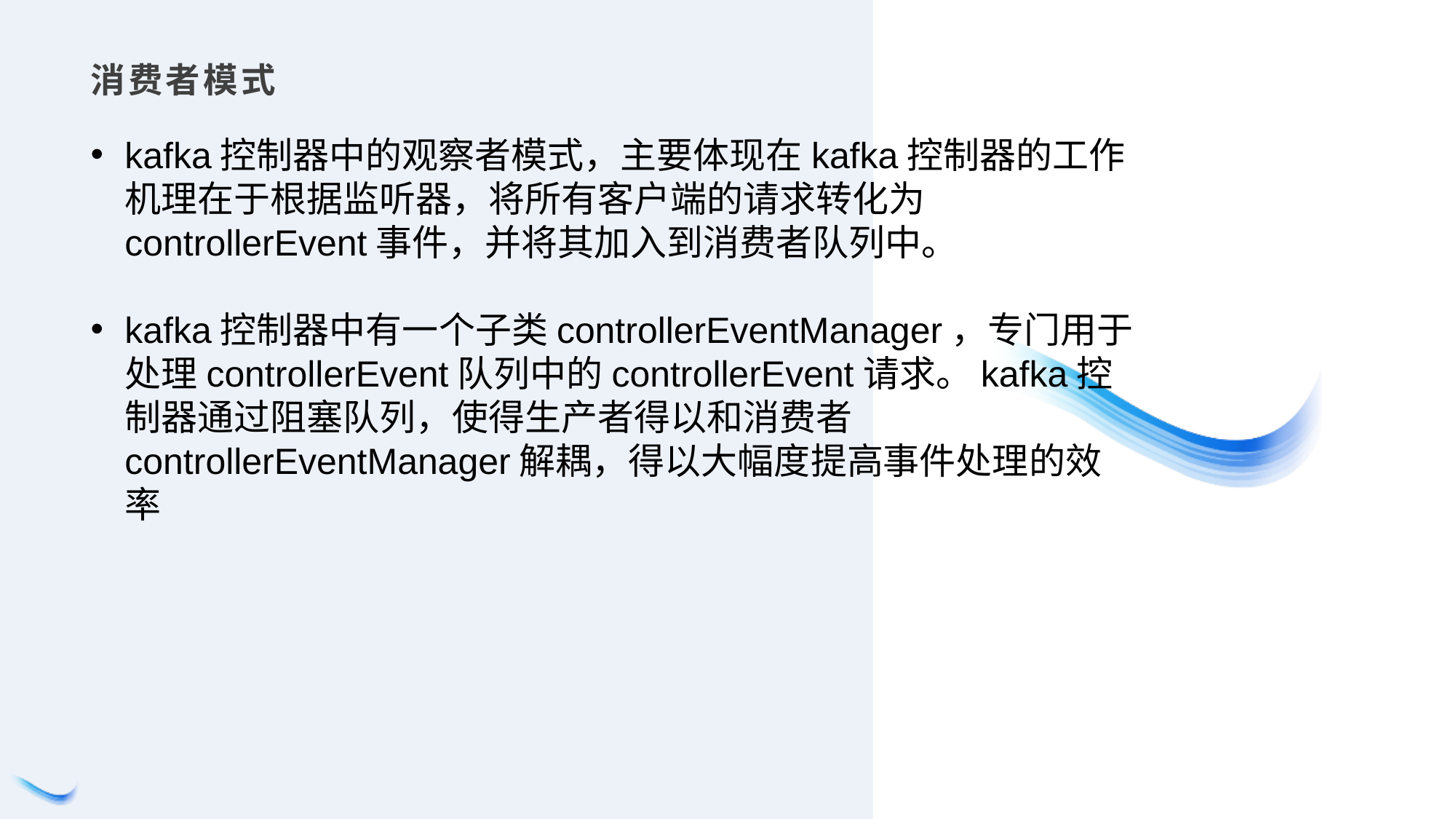

# 消费者模式
kafka控制器中的观察者模式，主要体现在kafka控制器的工作机理在于根据监听器，将所有客户端的请求转化为controllerEvent事件，并将其加入到消费者队列中。

kafka控制器中有一个子类controllerEventManager，专门用于处理controllerEvent队列中的controllerEvent请求。kafka控制器通过阻塞队列，使得生产者得以和消费者controllerEventManager解耦，得以大幅度提高事件处理的效率